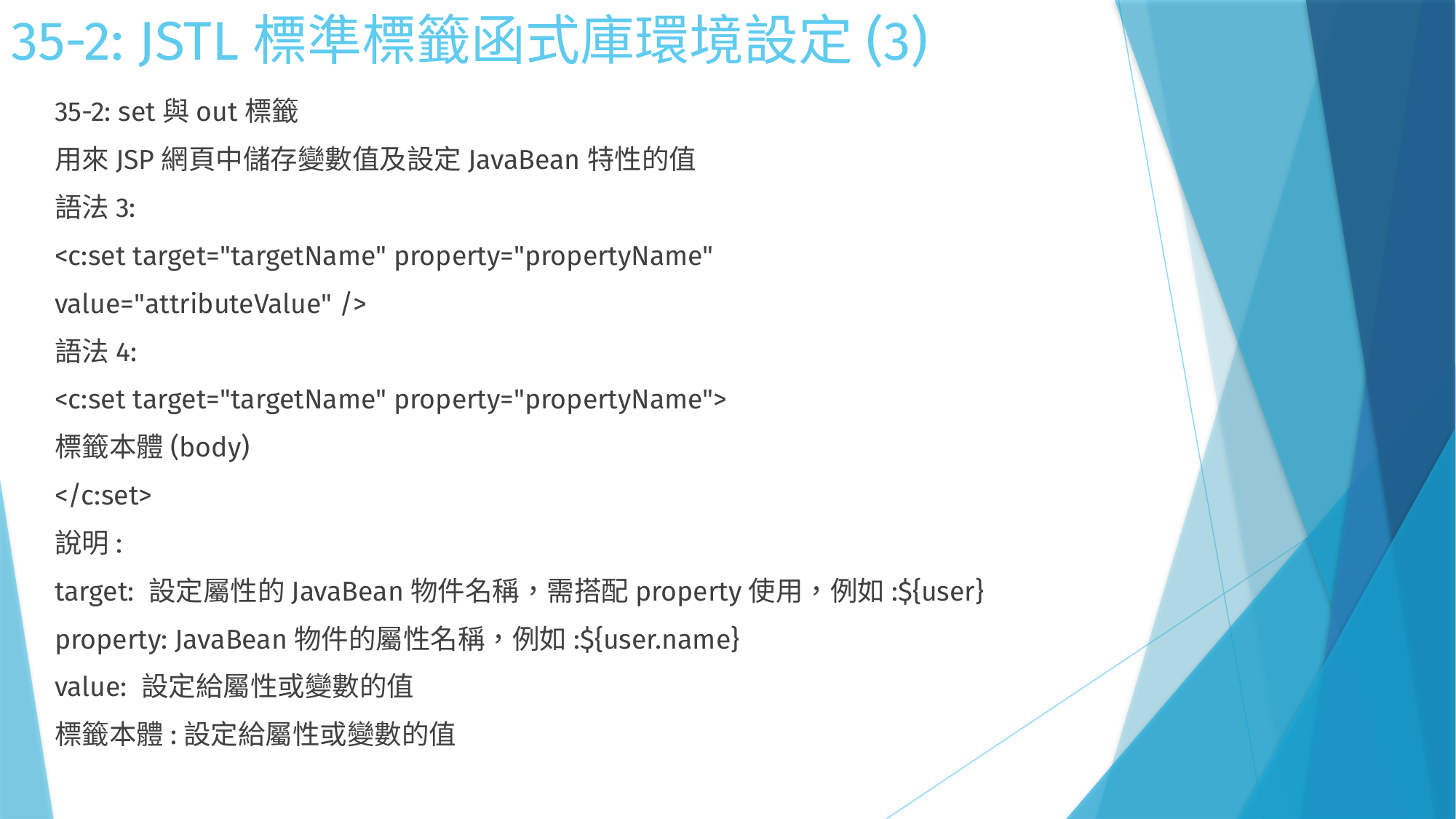

# 35-2: JSTL標準標籤函式庫環境設定(3)
35-2: set與out標籤
用來JSP網頁中儲存變數值及設定JavaBean特性的值
語法3:
<c:set target="targetName" property="propertyName"
value="attributeValue" />
語法4:
<c:set target="targetName" property="propertyName">
標籤本體(body)
</c:set>
說明:
target: 設定屬性的JavaBean物件名稱，需搭配property使用，例如:${user}
property: JavaBean物件的屬性名稱，例如:${user.name}
value: 設定給屬性或變數的值
標籤本體:設定給屬性或變數的值